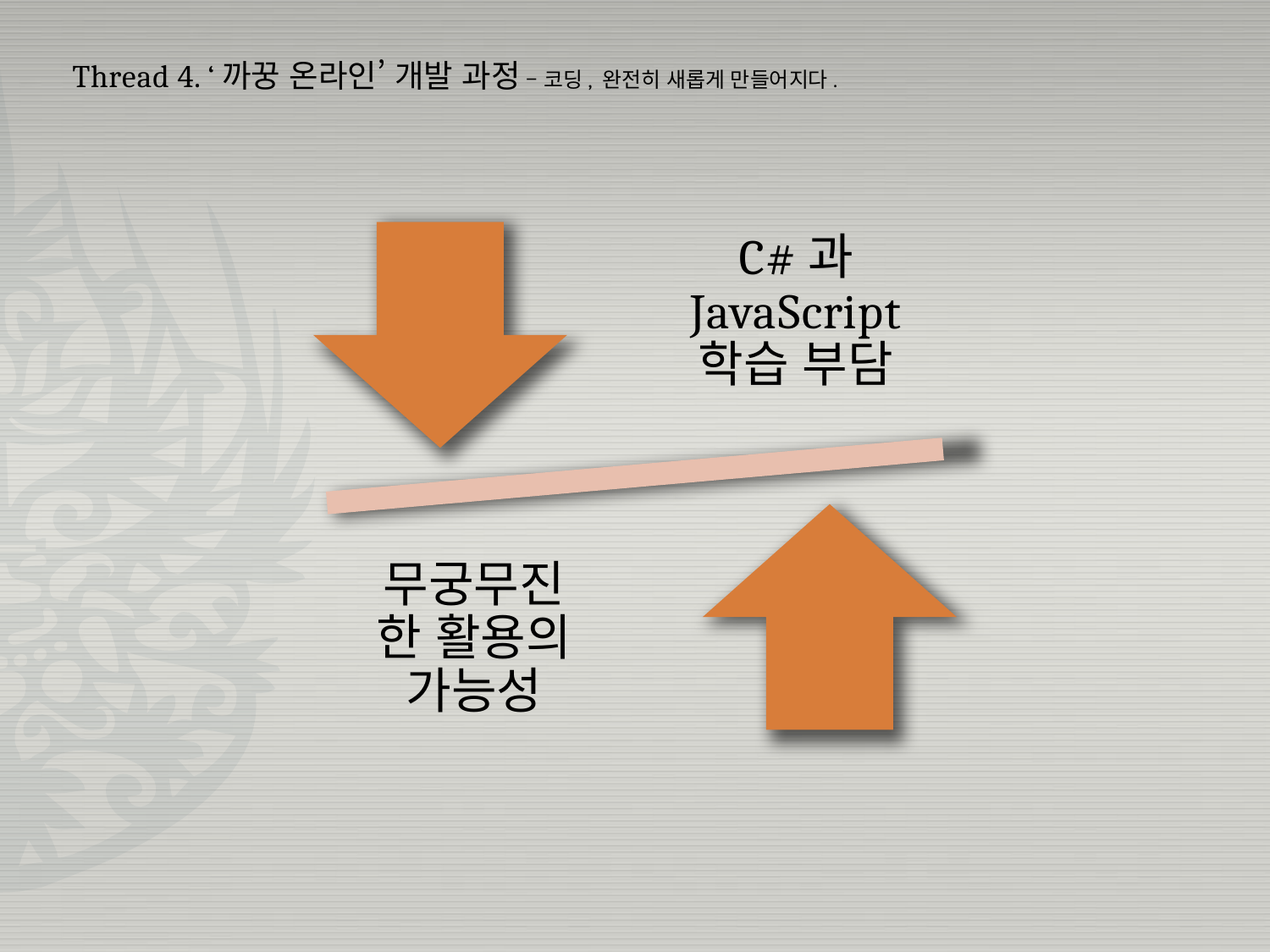

Thread 4. ‘까꿍 온라인’ 개발 과정 – 코딩, 완전히 새롭게 만들어지다.
C#과 JavaScript 학습 부담
무궁무진한 활용의 가능성